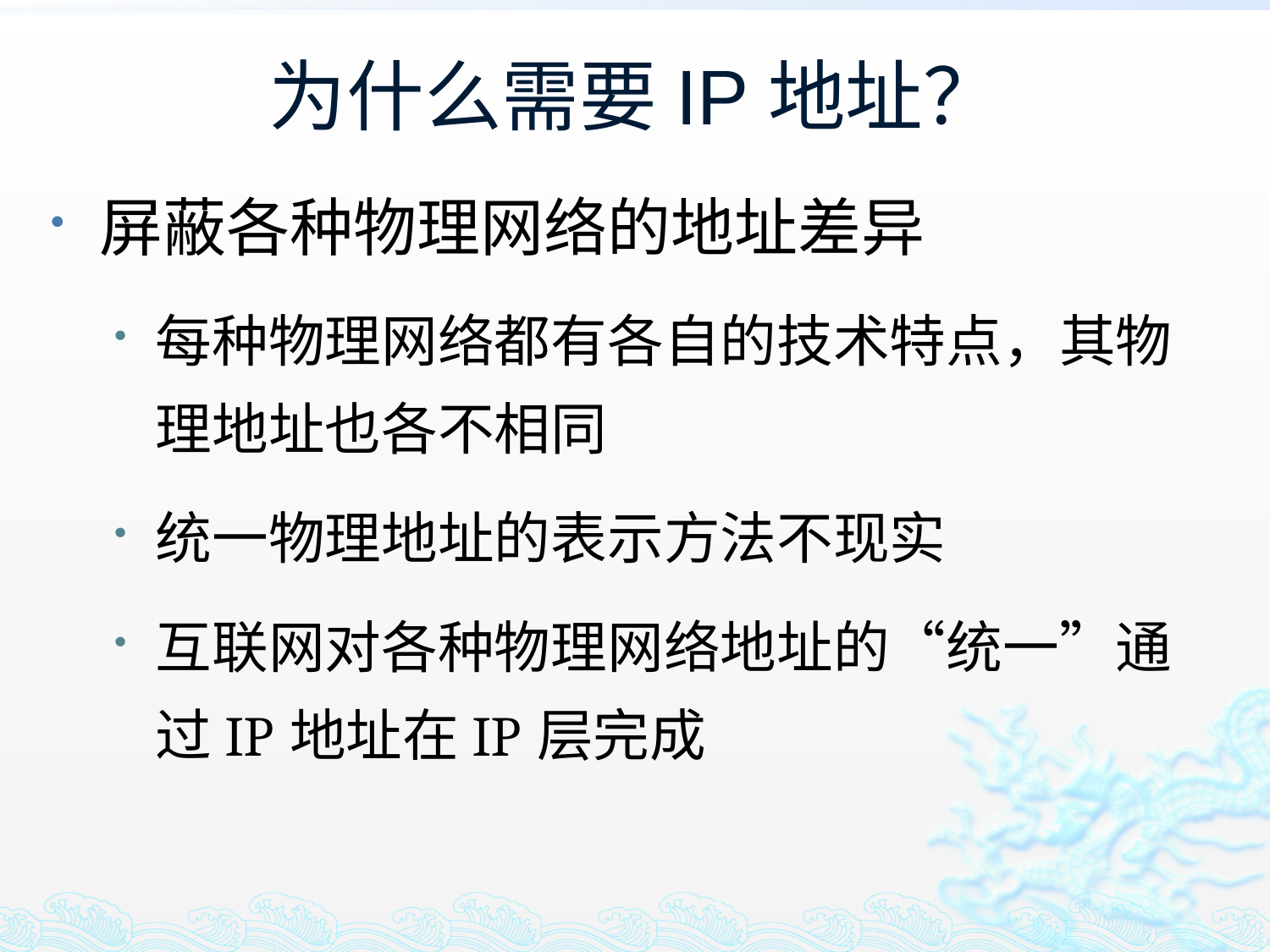

# 为什么需要IP地址？
屏蔽各种物理网络的地址差异
每种物理网络都有各自的技术特点，其物理地址也各不相同
统一物理地址的表示方法不现实
互联网对各种物理网络地址的“统一”通过IP地址在IP层完成